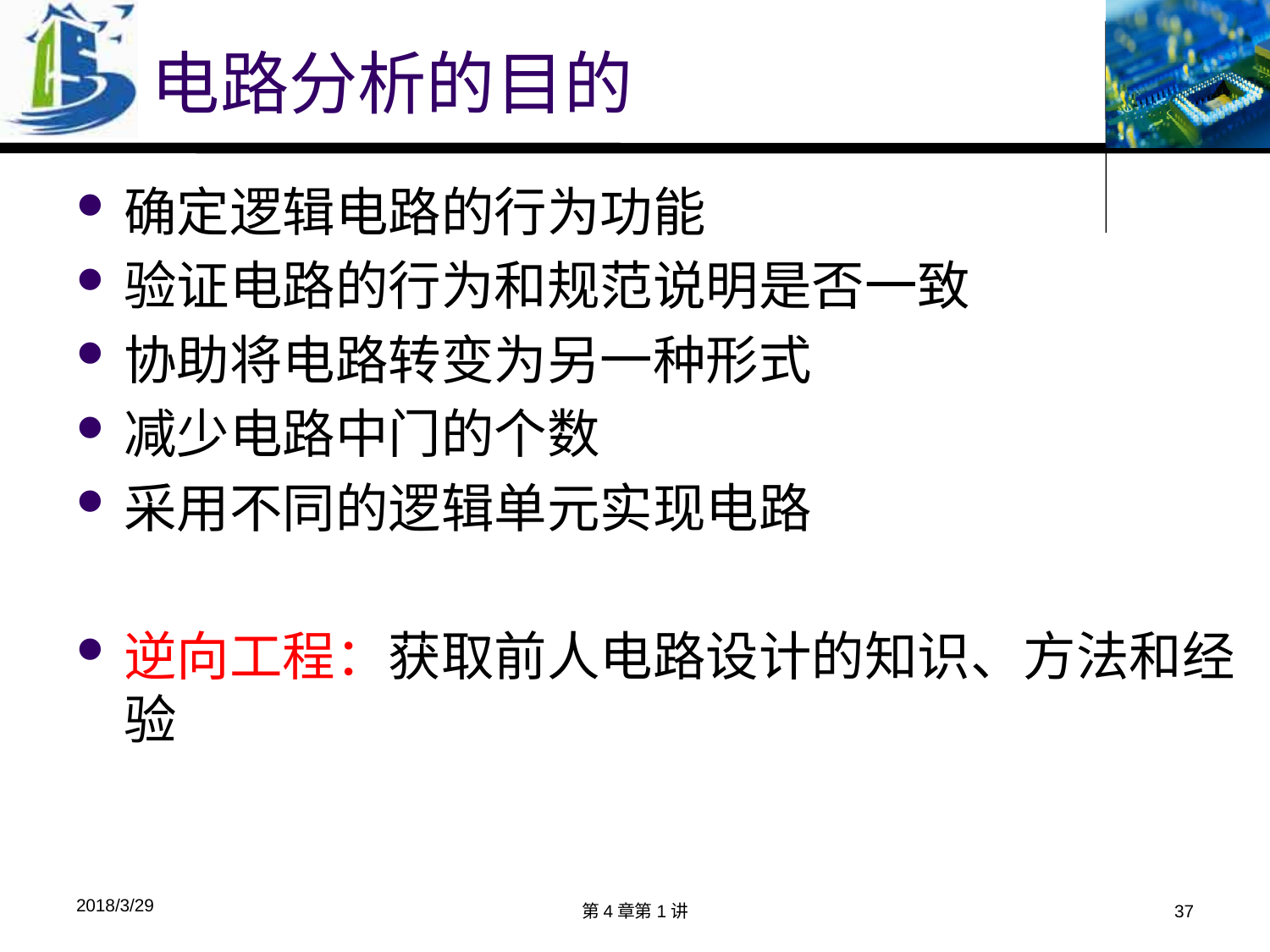

# 电路分析的目的
确定逻辑电路的行为功能
验证电路的行为和规范说明是否一致
协助将电路转变为另一种形式
减少电路中门的个数
采用不同的逻辑单元实现电路

逆向工程：获取前人电路设计的知识、方法和经验

2018/3/29
第4章第1讲
37